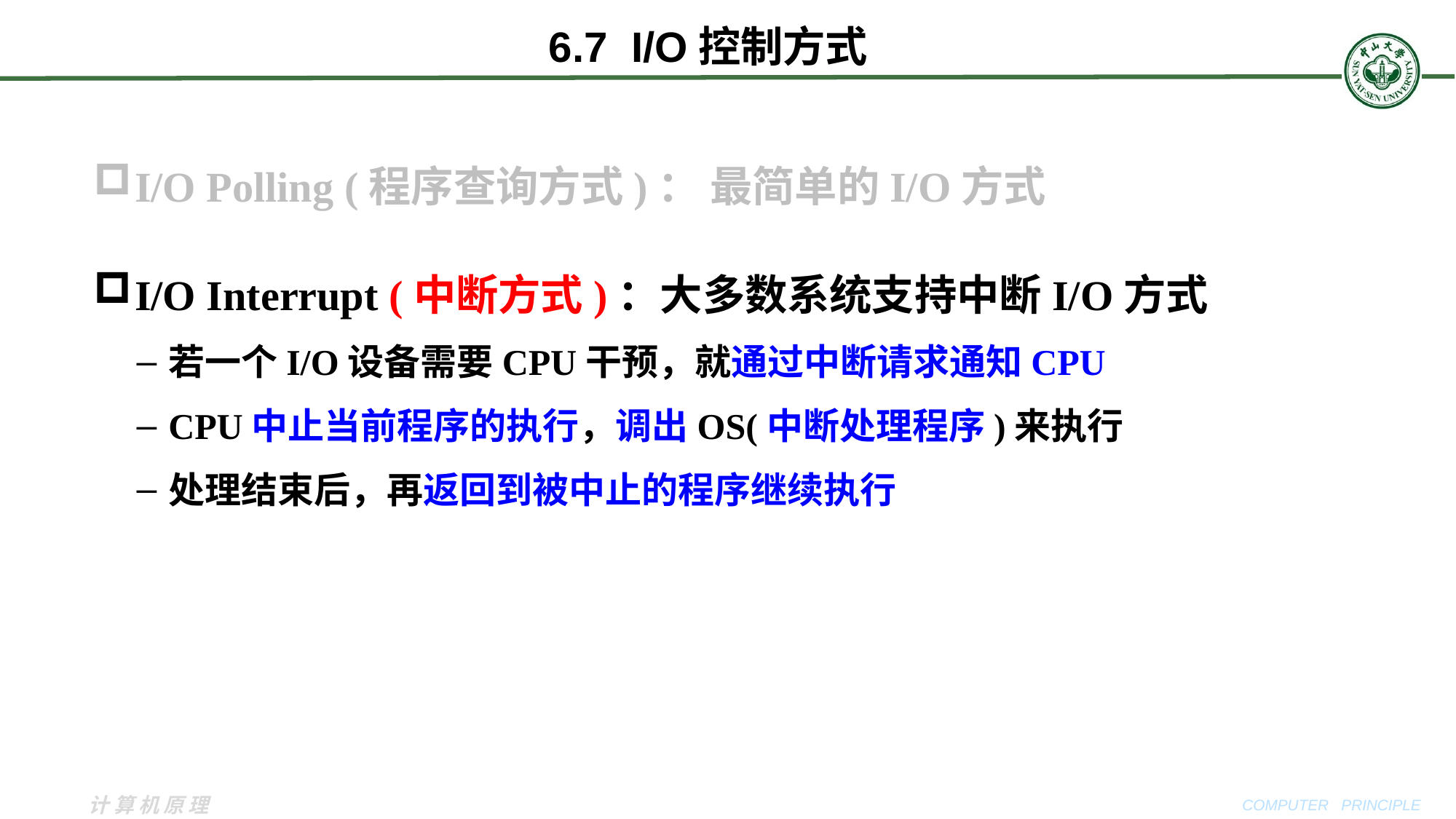

I/O Polling (程序查询方式)： 最简单的I/O方式

I/O Interrupt (中断方式)：大多数系统支持中断I/O方式
若一个I/O设备需要CPU干预，就通过中断请求通知CPU
CPU中止当前程序的执行，调出OS(中断处理程序)来执行
处理结束后，再返回到被中止的程序继续执行